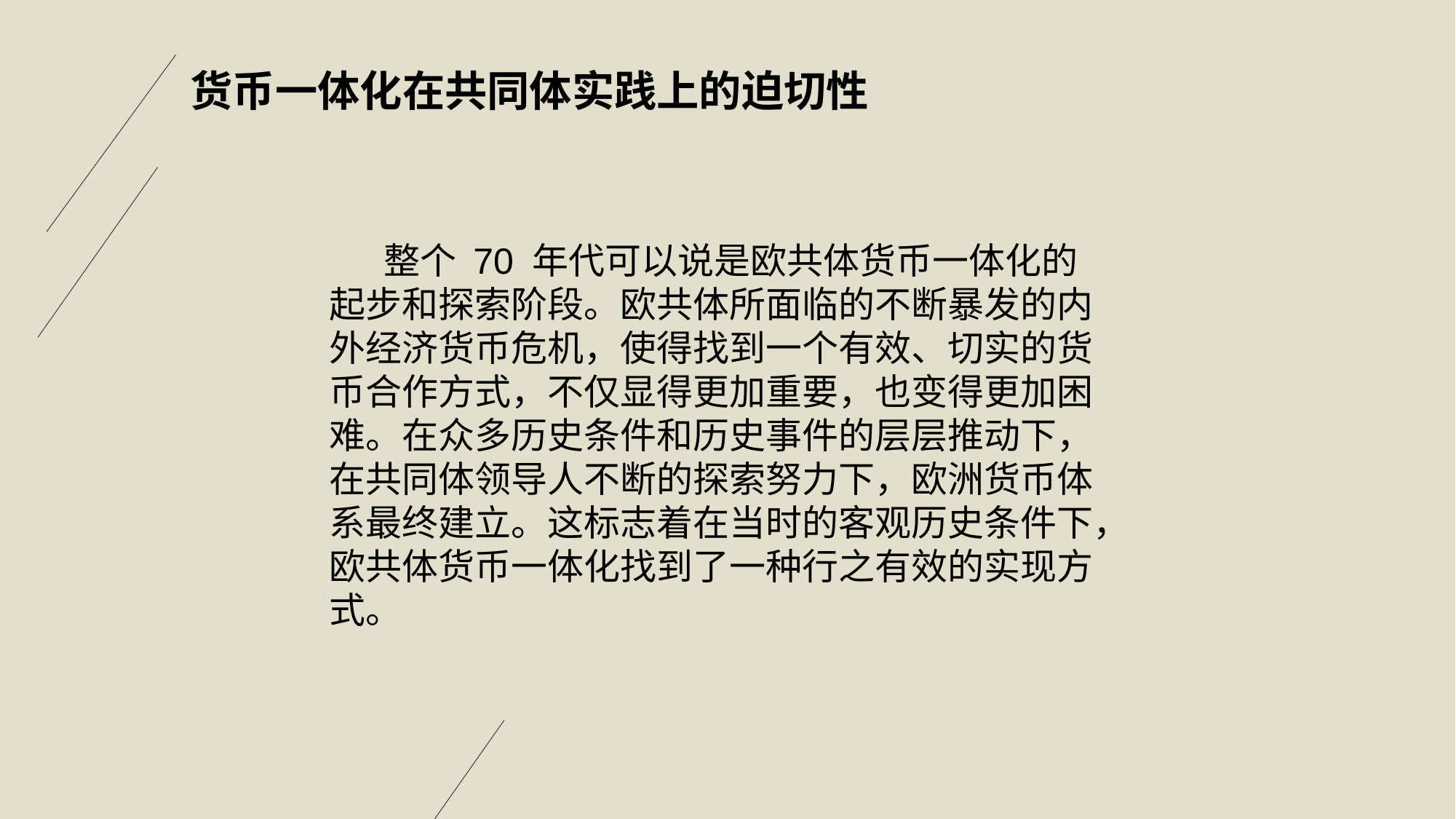

货币一体化在共同体实践上的迫切性
整个 70 年代可以说是欧共体货币一体化的起步和探索阶段。欧共体所面临的不断暴发的内外经济货币危机，使得找到一个有效、切实的货币合作方式，不仅显得更加重要，也变得更加困难。在众多历史条件和历史事件的层层推动下，在共同体领导人不断的探索努力下，欧洲货币体系最终建立。这标志着在当时的客观历史条件下，欧共体货币一体化找到了一种行之有效的实现方式。